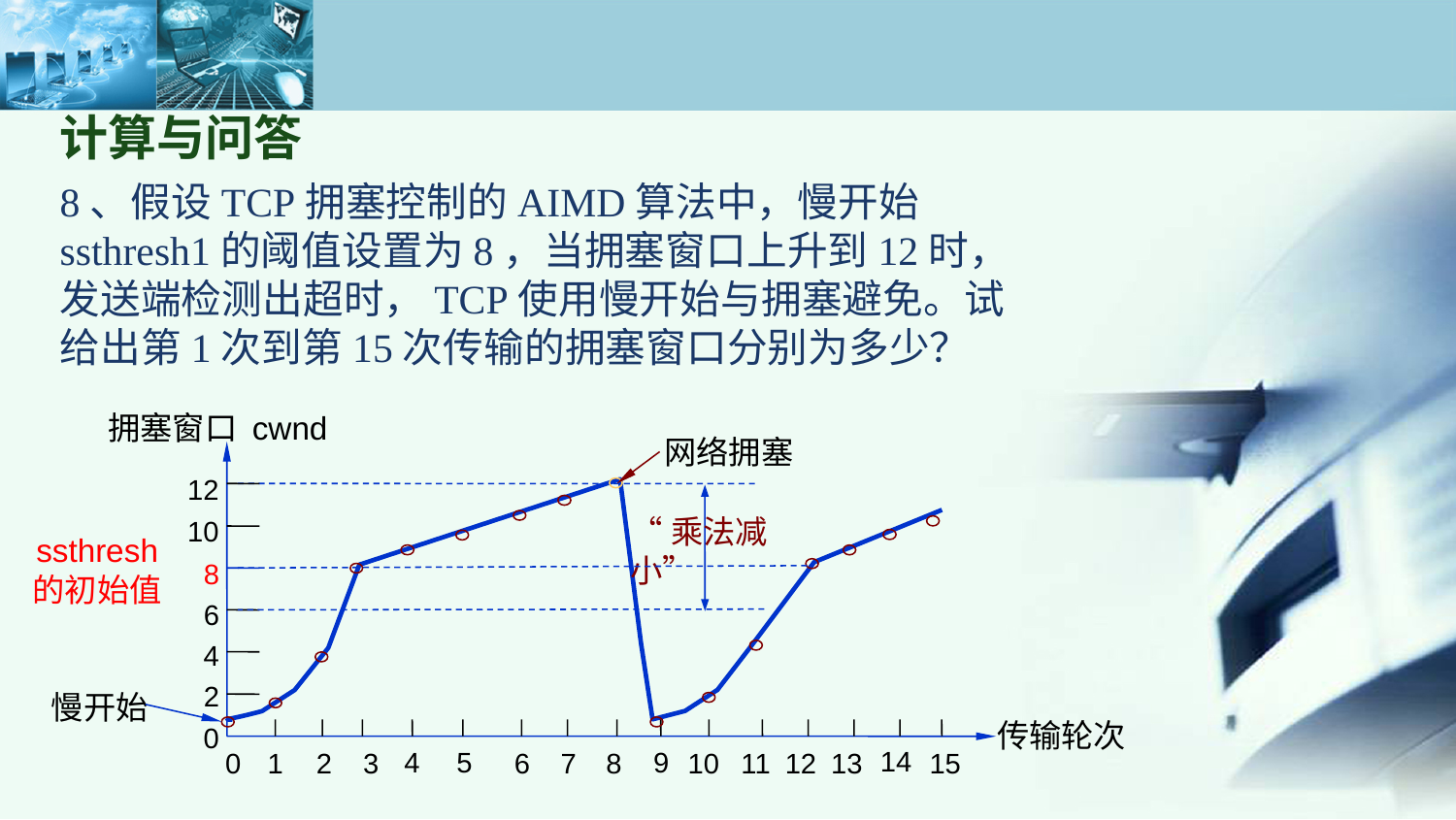

# 计算与问答
8、假设TCP拥塞控制的AIMD算法中，慢开始ssthresh1的阈值设置为8，当拥塞窗口上升到12时，发送端检测出超时，TCP使用慢开始与拥塞避免。试给出第1次到第15次传输的拥塞窗口分别为多少？
拥塞窗口 cwnd

网络拥塞

12

“乘法减小”
10

ssthresh 的初始值

8

6

4

2
慢开始

传输轮次

0

14
4
9
5
0
1
2
3
6
8
10
11
12
13
15
7